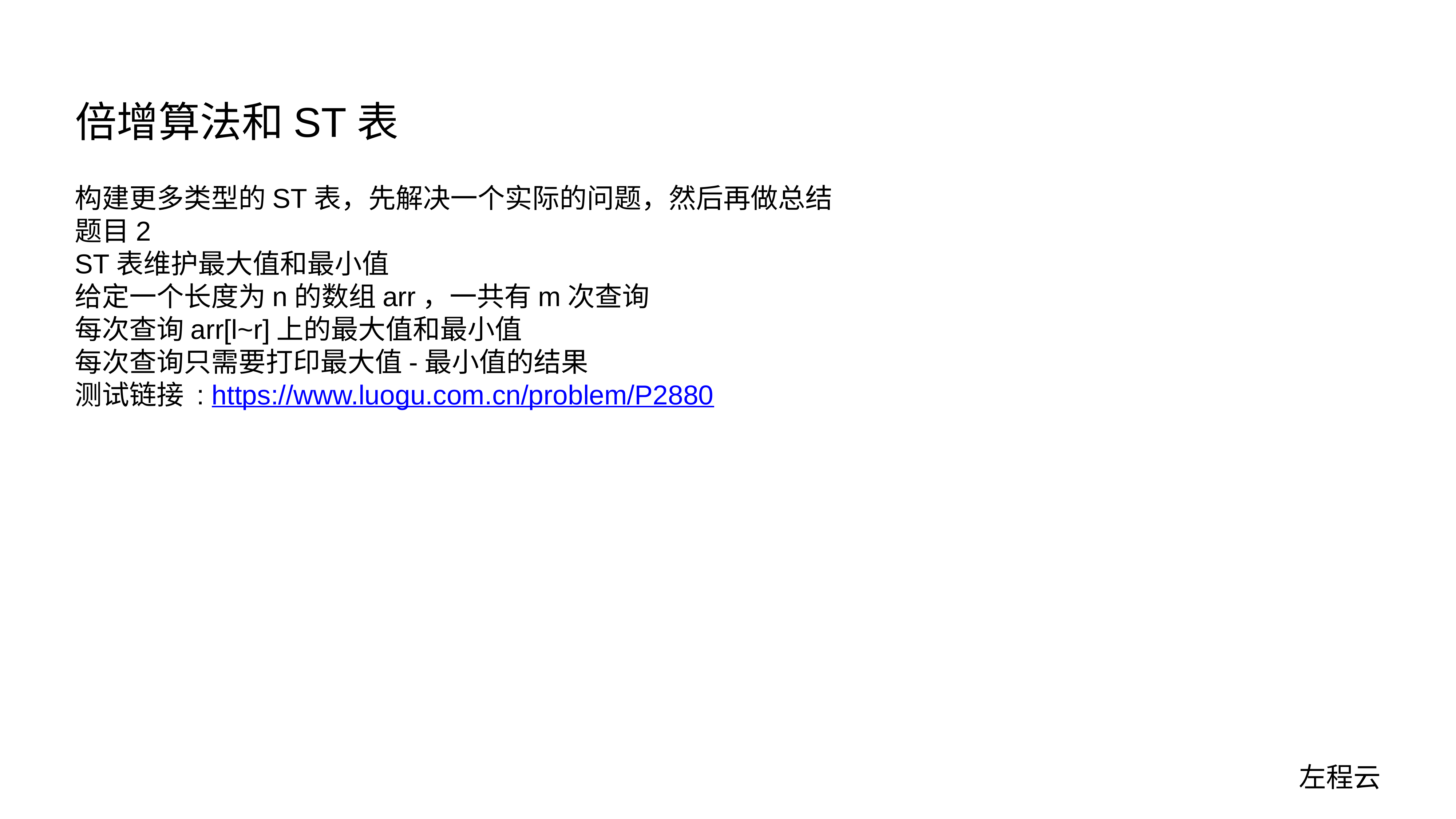

# 倍增算法和ST表
构建更多类型的ST表，先解决一个实际的问题，然后再做总结
题目2
ST表维护最大值和最小值
给定一个长度为n的数组arr，一共有m次查询
每次查询arr[l~r]上的最大值和最小值
每次查询只需要打印最大值-最小值的结果
测试链接 : https://www.luogu.com.cn/problem/P2880

左程云